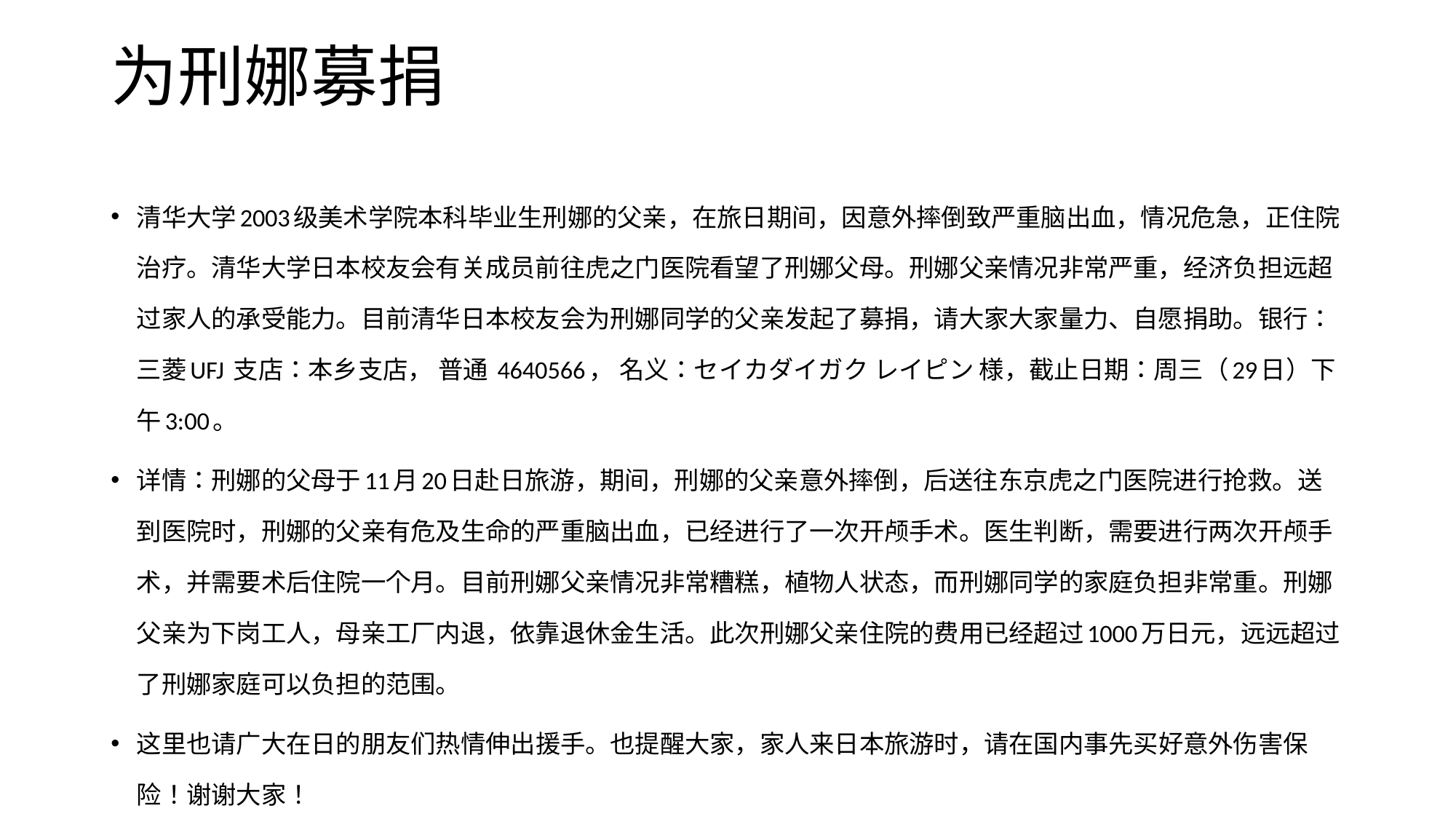

# 为刑娜募捐
清华大学2003级美术学院本科毕业生刑娜的父亲，在旅日期间，因意外摔倒致严重脑出血，情况危急，正住院治疗。清华大学日本校友会有关成员前往虎之门医院看望了刑娜父母。刑娜父亲情况非常严重，经济负担远超过家人的承受能力。目前清华日本校友会为刑娜同学的父亲发起了募捐，请大家大家量力、自愿捐助。银行：三菱UFJ 支店：本乡支店， 普通 4640566， 名义：セイカダイガク レイピン 様，截止日期：周三（29日）下午3:00。
详情：刑娜的父母于11月20日赴日旅游，期间，刑娜的父亲意外摔倒，后送往东京虎之门医院进行抢救。送到医院时，刑娜的父亲有危及生命的严重脑出血，已经进行了一次开颅手术。医生判断，需要进行两次开颅手术，并需要术后住院一个月。目前刑娜父亲情况非常糟糕，植物人状态，而刑娜同学的家庭负担非常重。刑娜父亲为下岗工人，母亲工厂内退，依靠退休金生活。此次刑娜父亲住院的费用已经超过1000万日元，远远超过了刑娜家庭可以负担的范围。
这里也请广大在日的朋友们热情伸出援手。也提醒大家，家人来日本旅游时，请在国内事先买好意外伤害保险！谢谢大家！